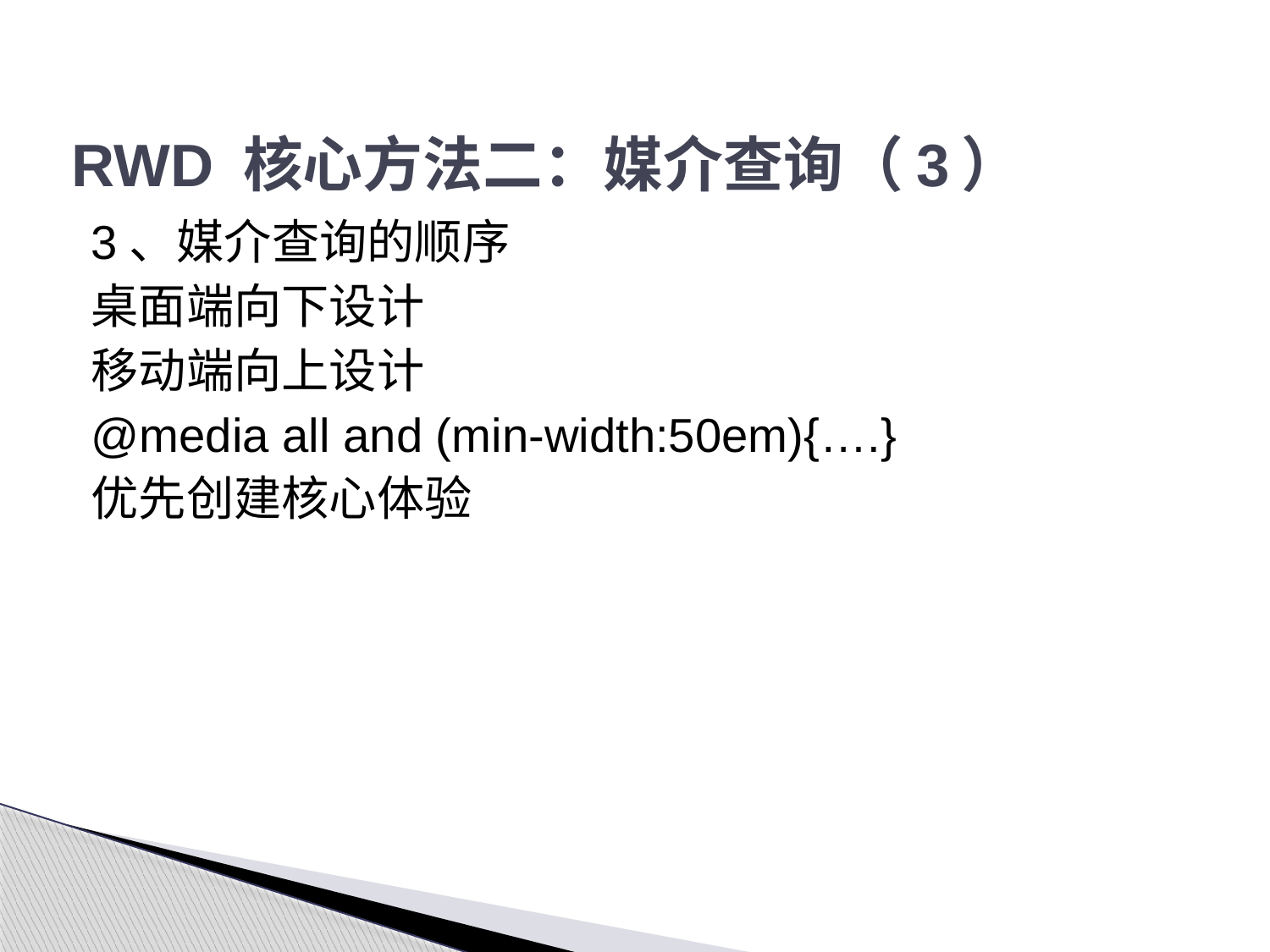

# RWD 核心方法二：媒介查询（3）
3、媒介查询的顺序
桌面端向下设计
移动端向上设计
@media all and (min-width:50em){….}
优先创建核心体验